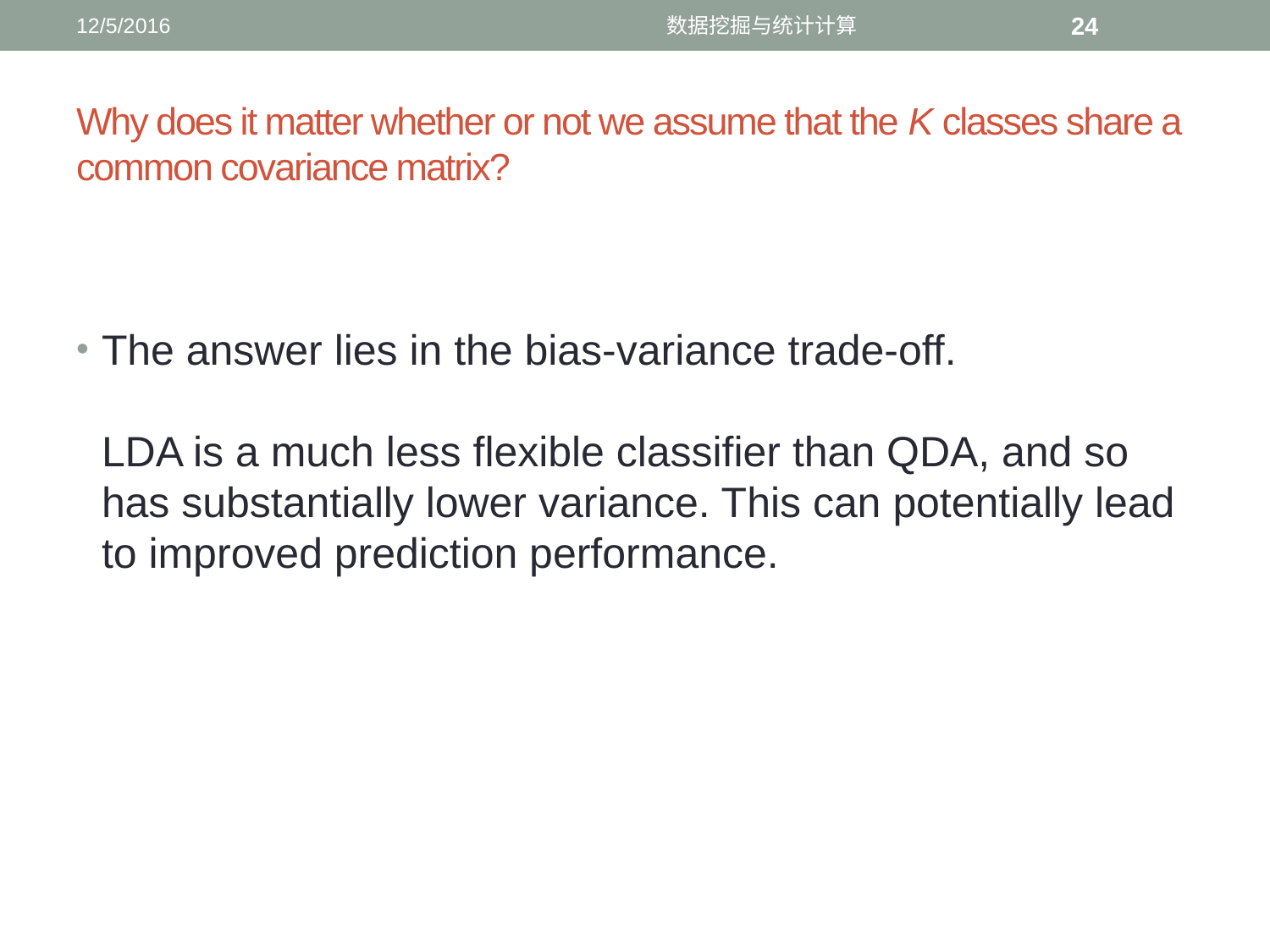

12/5/2016
数据挖掘与统计计算
24
# Why does it matter whether or not we assume that the K classes share a common covariance matrix?
The answer lies in the bias-variance trade-off.
LDA is a much less flexible classifier than QDA, and so has substantially lower variance. This can potentially lead to improved prediction performance.